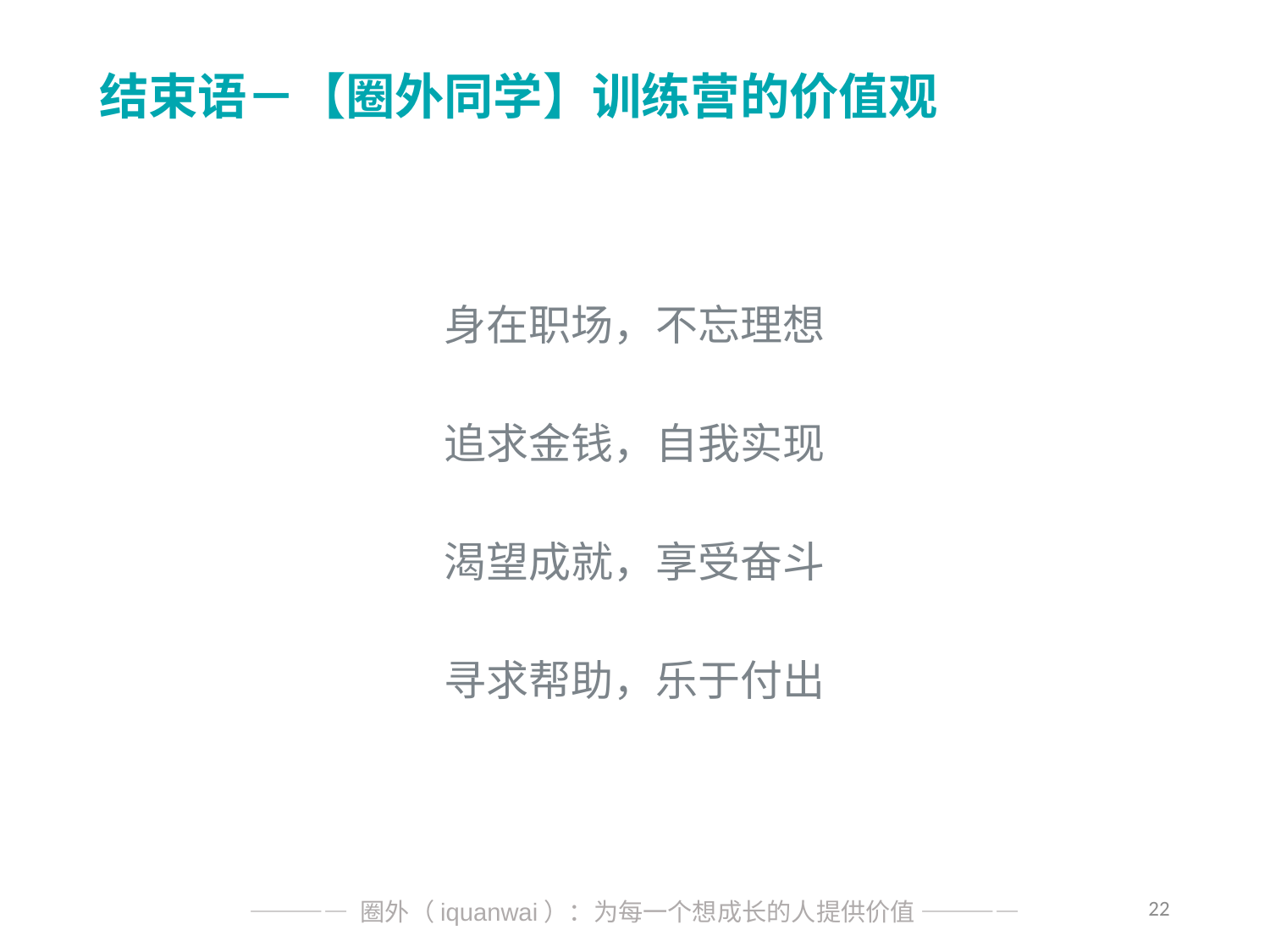

结束语－【圈外同学】训练营的价值观
身在职场，不忘理想

追求金钱，自我实现

渴望成就，享受奋斗

寻求帮助，乐于付出

22